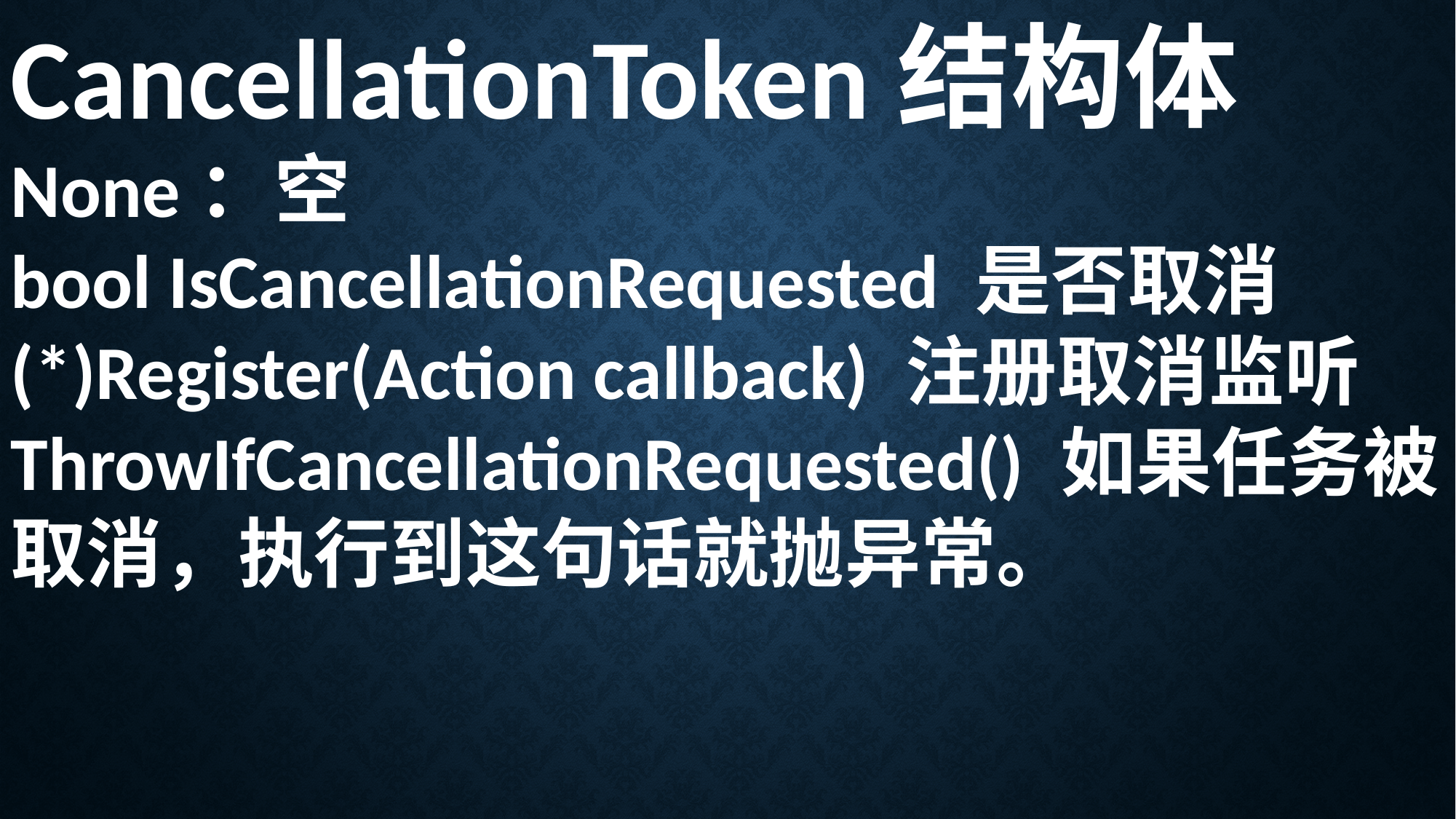

CancellationToken结构体
None：空
bool IsCancellationRequested 是否取消
(*)Register(Action callback) 注册取消监听
ThrowIfCancellationRequested() 如果任务被取消，执行到这句话就抛异常。